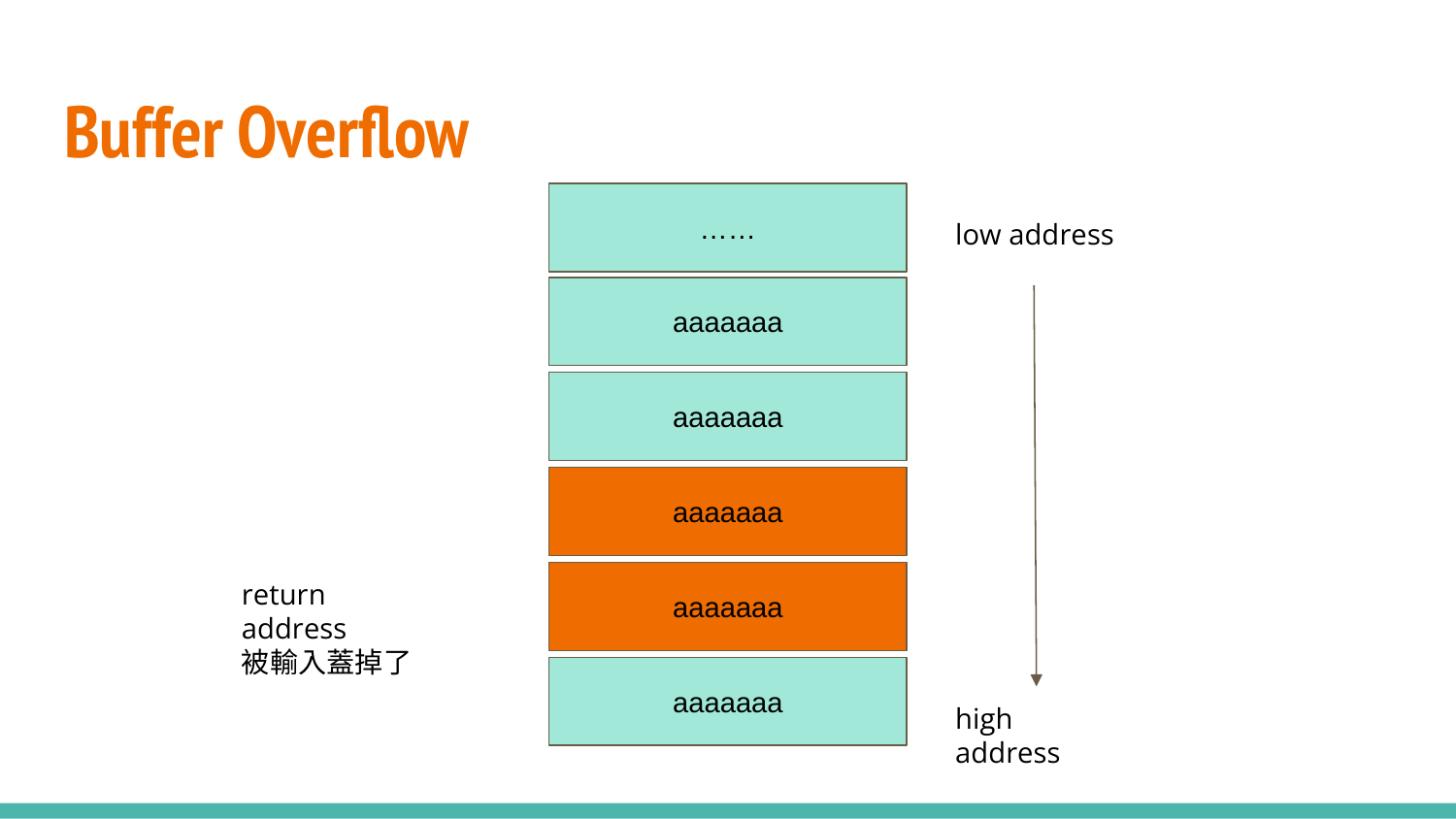

# Buffer Overflow

……

low address

aaaaaaa
aaaaaaa
aaaaaaa
return address
被輸入蓋掉了

aaaaaaa
aaaaaaa
high address